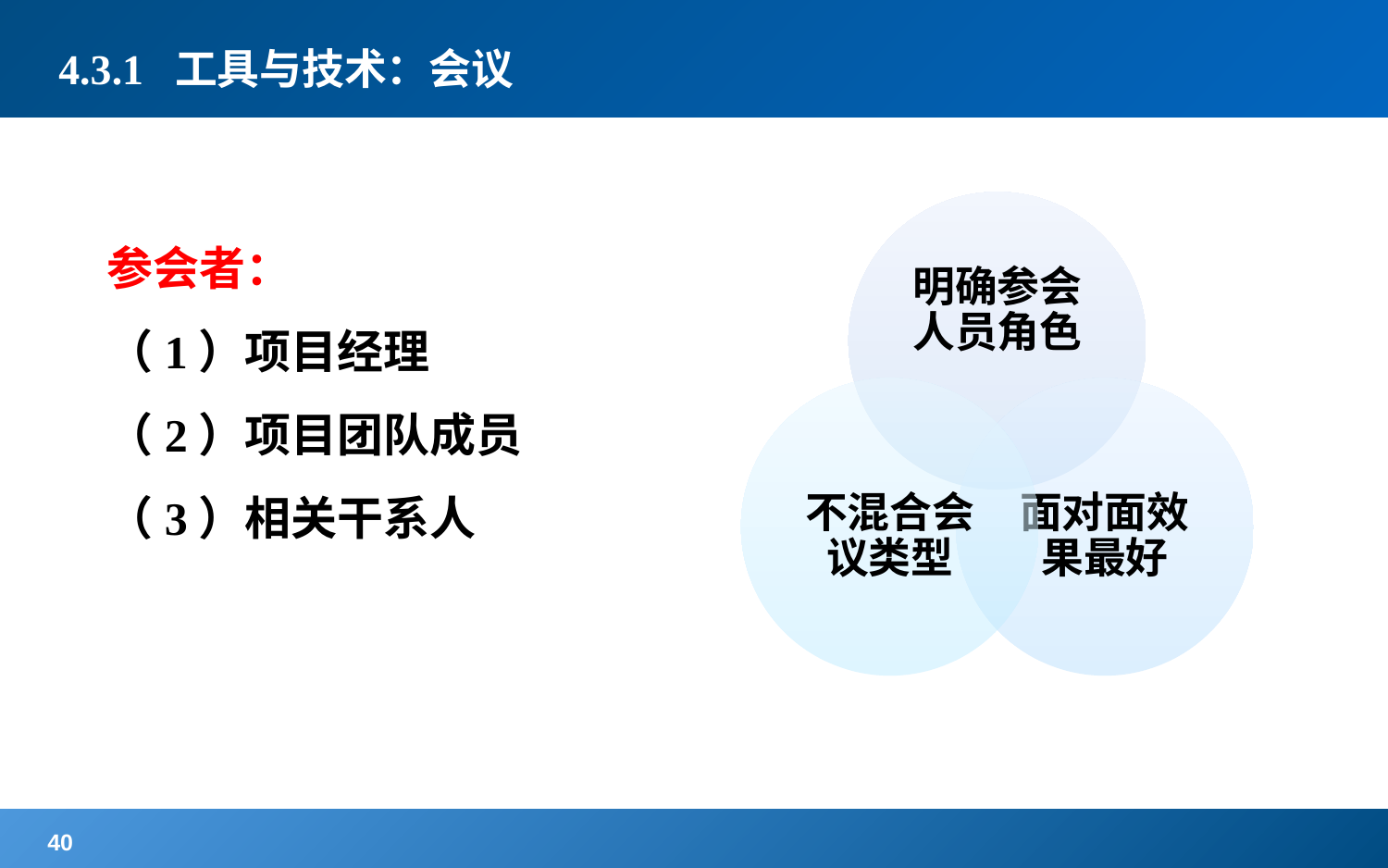

# 4.3.1  工具与技术：会议
明确参会人员角色
面对面效果最好
不混合会议类型
参会者：
（1）项目经理
（2）项目团队成员
（3）相关干系人